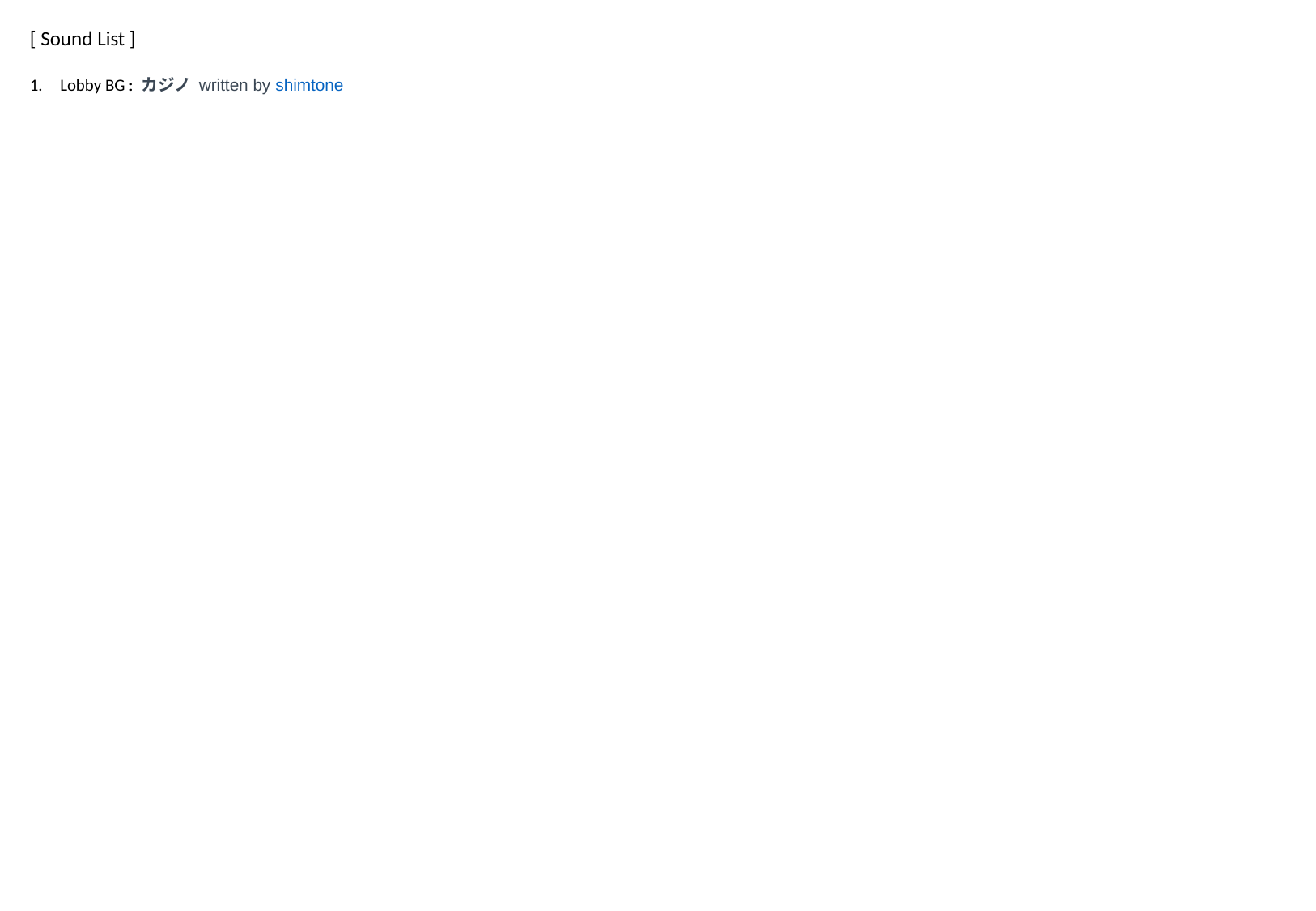

[ Sound List ]

Lobby BG : カジノ written by shimtone